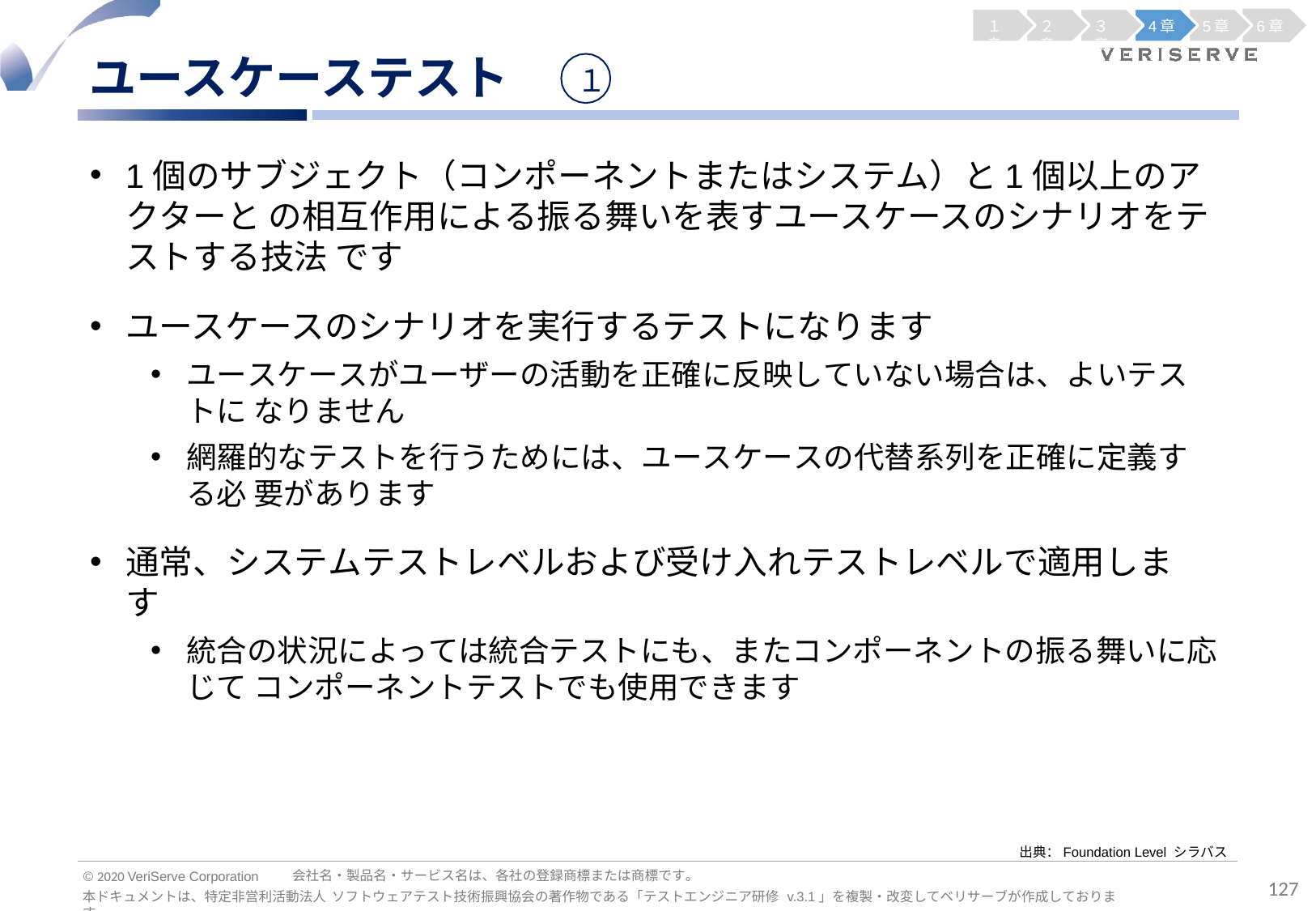

１章
２章
３章
4章
5章
6章
ユースケーステスト

１
1個のサブジェクト（コンポーネントまたはシステム）と1個以上のアクターと の相互作用による振る舞いを表すユースケースのシナリオをテストする技法 です

ユースケースのシナリオを実行するテストになります
ユースケースがユーザーの活動を正確に反映していない場合は、よいテストに なりません
網羅的なテストを行うためには、ユースケースの代替系列を正確に定義する必 要があります

通常、システムテストレベルおよび受け入れテストレベルで適用します
統合の状況によっては統合テストにも、またコンポーネントの振る舞いに応じて コンポーネントテストでも使用できます
出典：Foundation Level シラバス
会社名・製品名・サービス名は、各社の登録商標または商標です。
© 2020 VeriServe Corporation
127
本ドキュメントは、特定非営利活動法人 ソフトウェアテスト技術振興協会の著作物である「テストエンジニア研修 v.3.1」を複製・改変してベリサーブが作成しております。